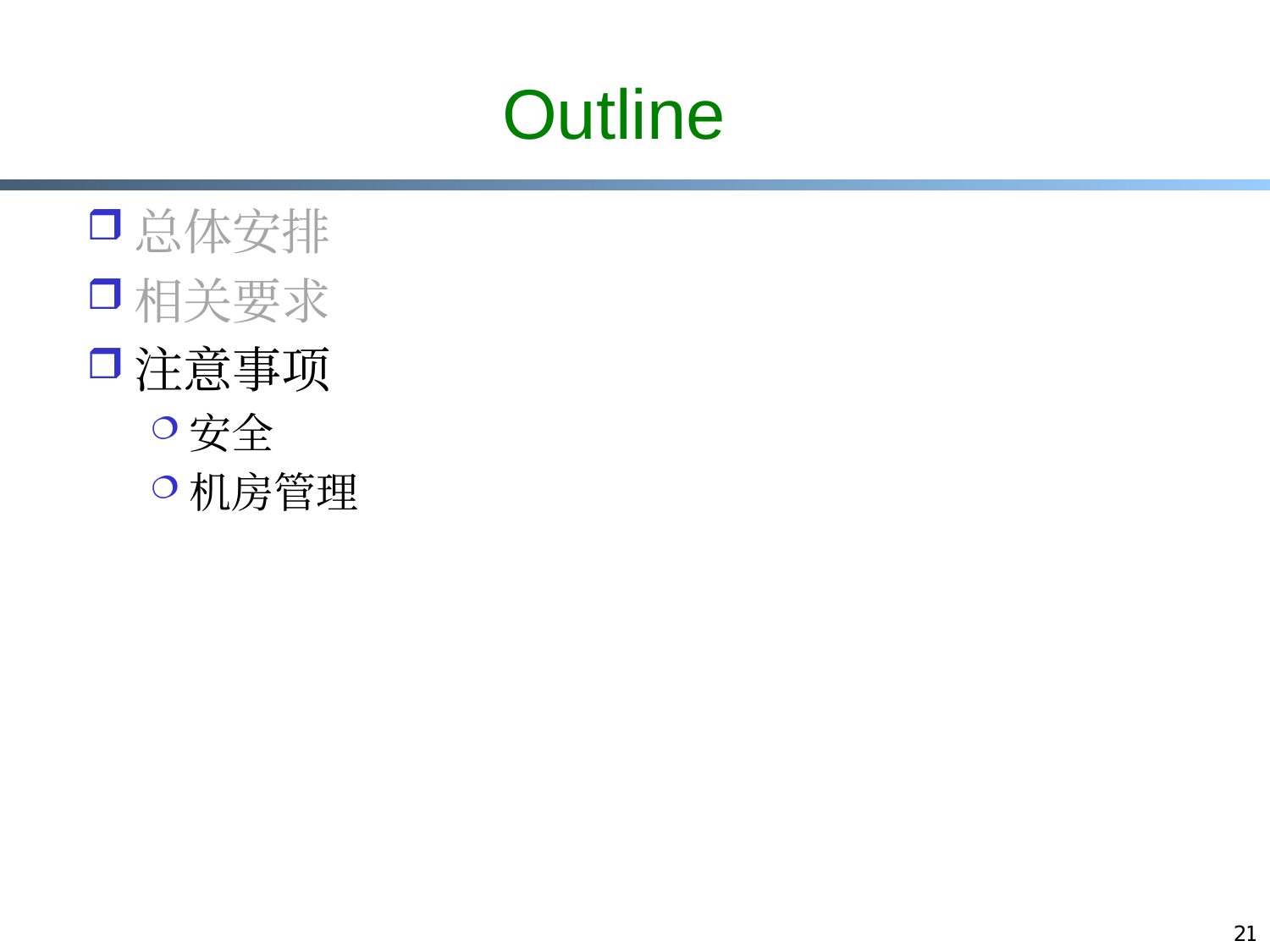

# Outline
总体安排
相关要求
注意事项
安全
机房管理
21